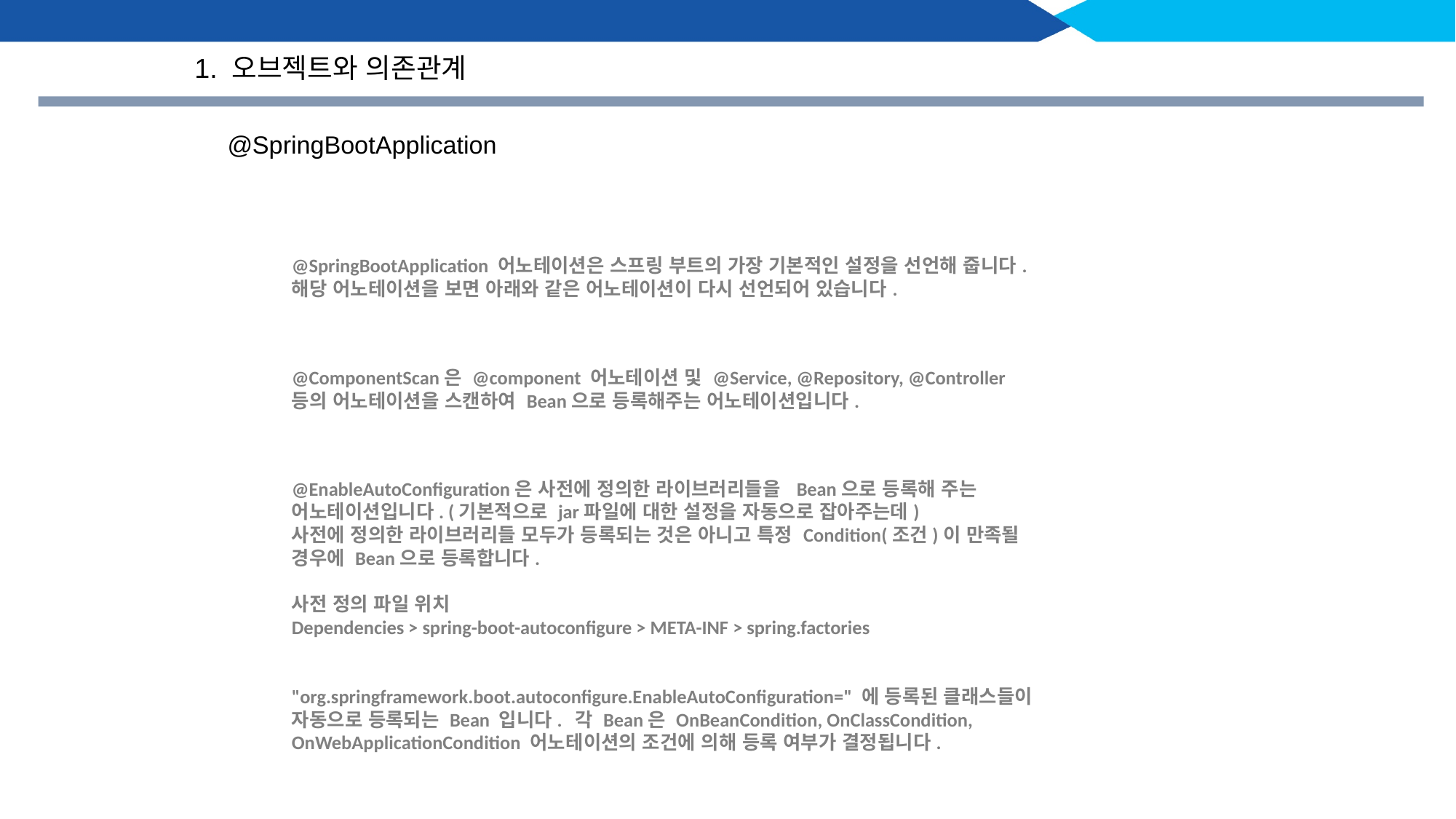

1. 오브젝트와 의존관계
@SpringBootApplication
@SpringBootApplication 어노테이션은 스프링 부트의 가장 기본적인 설정을 선언해 줍니다.
해당 어노테이션을 보면 아래와 같은 어노테이션이 다시 선언되어 있습니다.
@ComponentScan은 @component 어노테이션 및 @Service, @Repository, @Controller 등의 어노테이션을 스캔하여 Bean으로 등록해주는 어노테이션입니다.
@EnableAutoConfiguration은 사전에 정의한 라이브러리들을  Bean으로 등록해 주는 어노테이션입니다. (기본적으로 jar파일에 대한 설정을 자동으로 잡아주는데)
사전에 정의한 라이브러리들 모두가 등록되는 것은 아니고 특정 Condition(조건)이 만족될 경우에 Bean으로 등록합니다.

사전 정의 파일 위치
Dependencies > spring-boot-autoconfigure > META-INF > spring.factories

"org.springframework.boot.autoconfigure.EnableAutoConfiguration=" 에 등록된 클래스들이 자동으로 등록되는 Bean 입니다.  각 Bean은 OnBeanCondition, OnClassCondition, OnWebApplicationCondition 어노테이션의 조건에 의해 등록 여부가 결정됩니다.